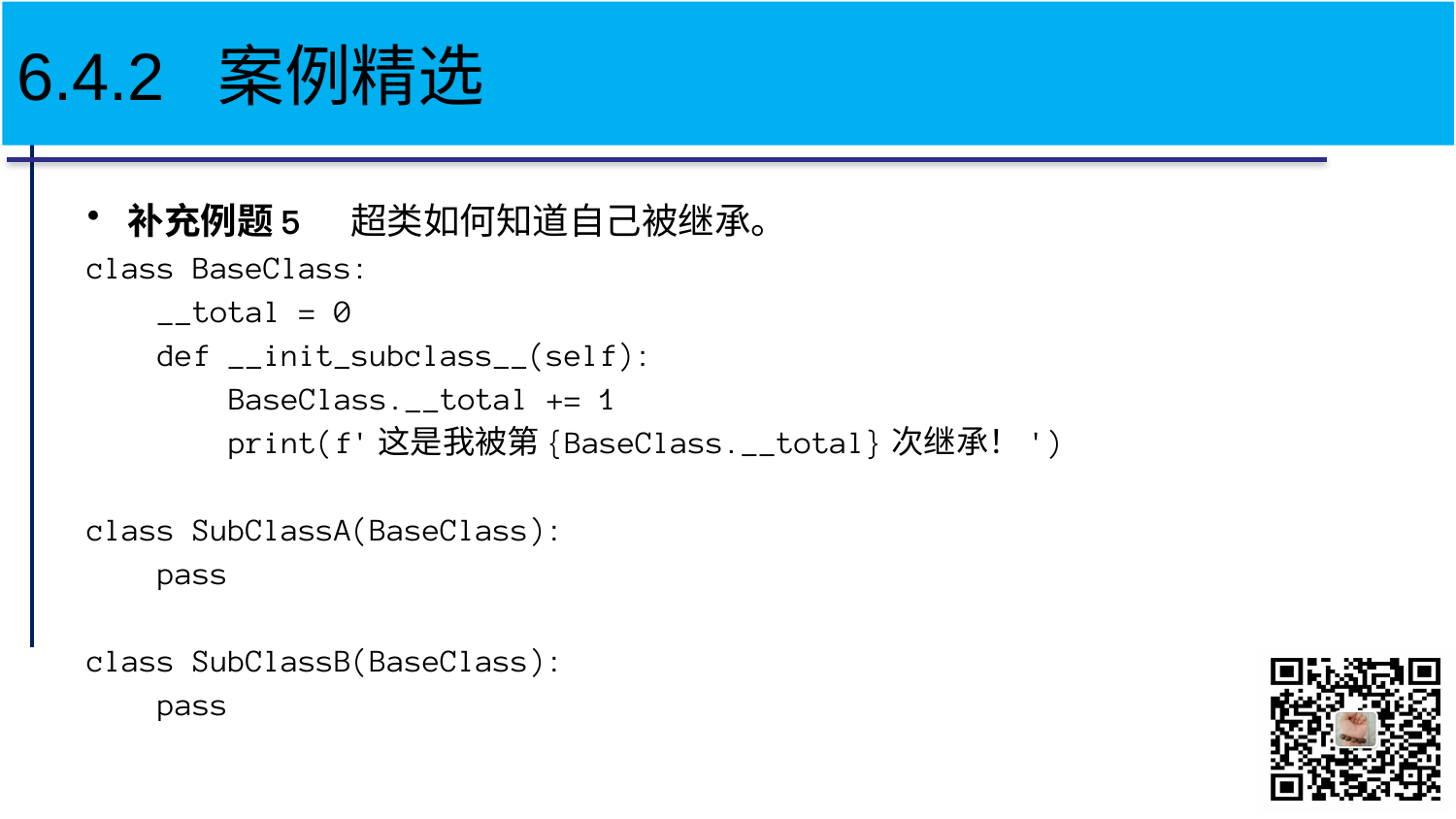

# 6.4.2  案例精选
补充例题5  超类如何知道自己被继承。
class BaseClass:
    __total = 0
    def __init_subclass__(self):
        BaseClass.__total += 1
        print(f'这是我被第{BaseClass.__total}次继承！')

class SubClassA(BaseClass):
    pass

class SubClassB(BaseClass):
    pass
65